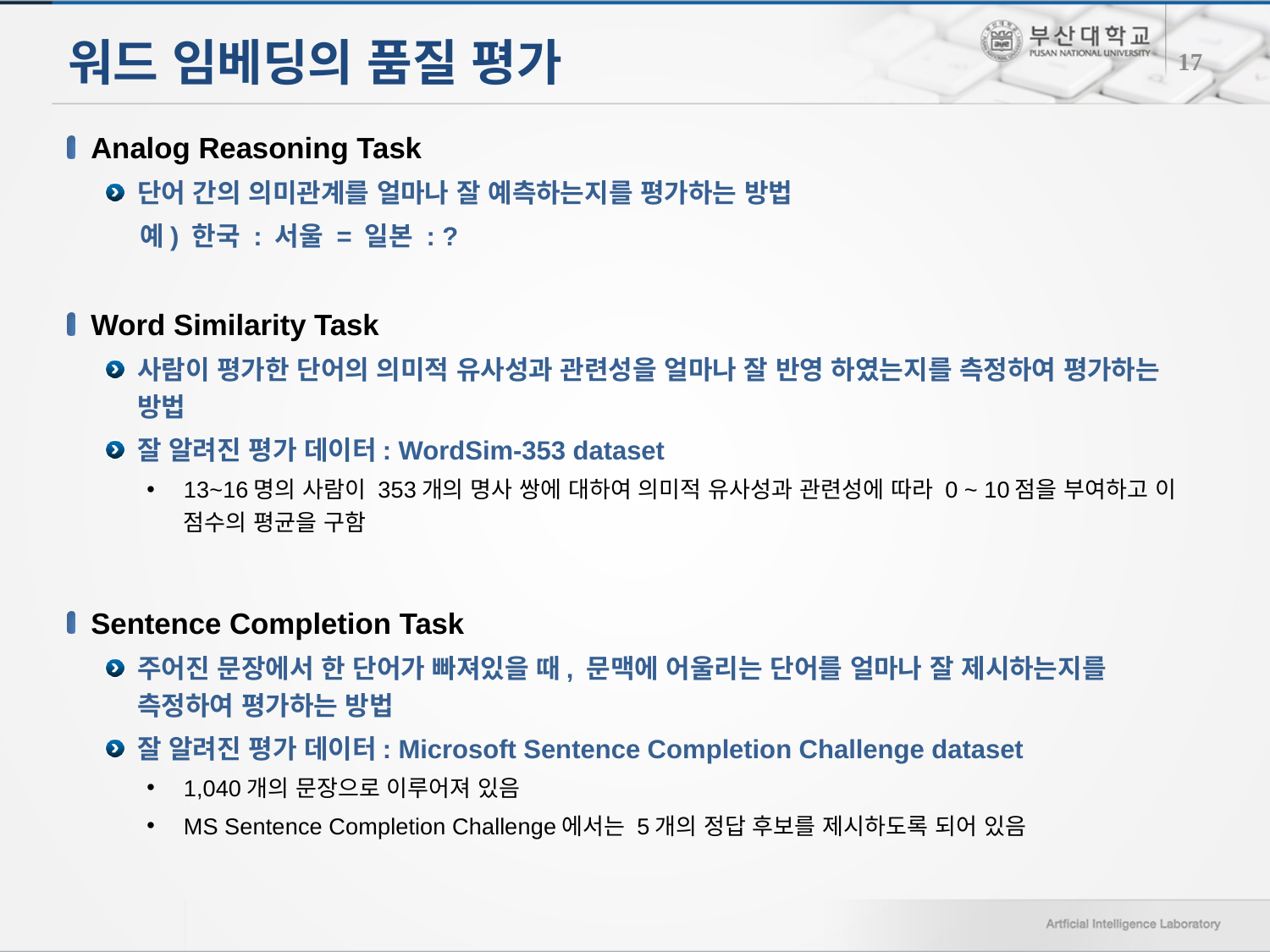

# 워드 임베딩의 품질 평가
17
Analog Reasoning Task
단어 간의 의미관계를 얼마나 잘 예측하는지를 평가하는 방법
    예) 한국 : 서울 = 일본 : ?

Word Similarity Task
사람이 평가한 단어의 의미적 유사성과 관련성을 얼마나 잘 반영 하였는지를 측정하여 평가하는 방법
잘 알려진 평가 데이터: WordSim-353 dataset
13~16명의 사람이 353개의 명사 쌍에 대하여 의미적 유사성과 관련성에 따라 0 ~ 10점을 부여하고 이 점수의 평균을 구함

Sentence Completion Task
주어진 문장에서 한 단어가 빠져있을 때, 문맥에 어울리는 단어를 얼마나 잘 제시하는지를 측정하여 평가하는 방법
잘 알려진 평가 데이터: Microsoft Sentence Completion Challenge dataset
1,040개의 문장으로 이루어져 있음
MS Sentence Completion Challenge에서는 5개의 정답 후보를 제시하도록 되어 있음